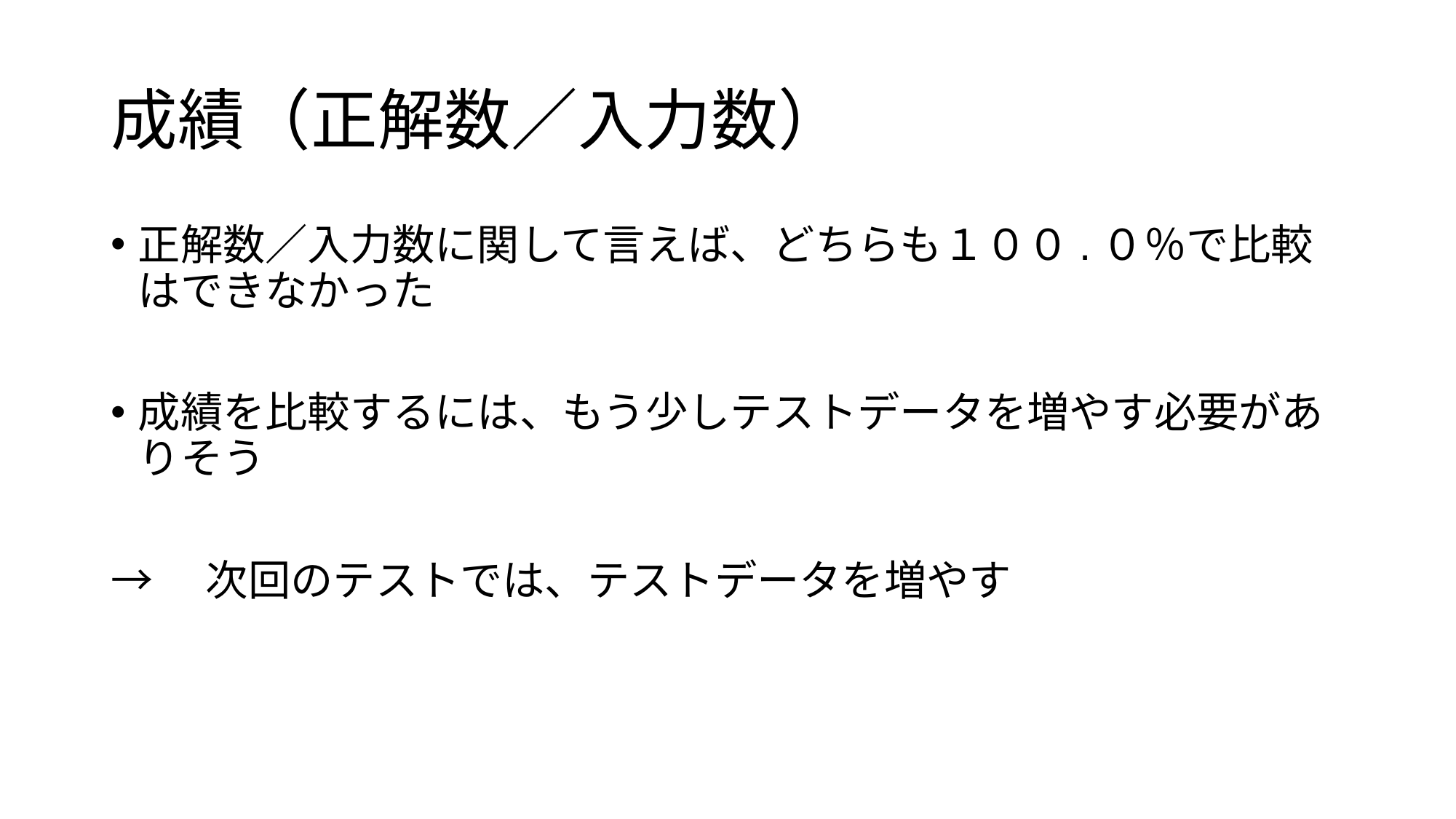

# 成績（正解数／入力数）
正解数／入力数に関して言えば、どちらも１００.０％で比較はできなかった

成績を比較するには、もう少しテストデータを増やす必要がありそう

→　次回のテストでは、テストデータを増やす